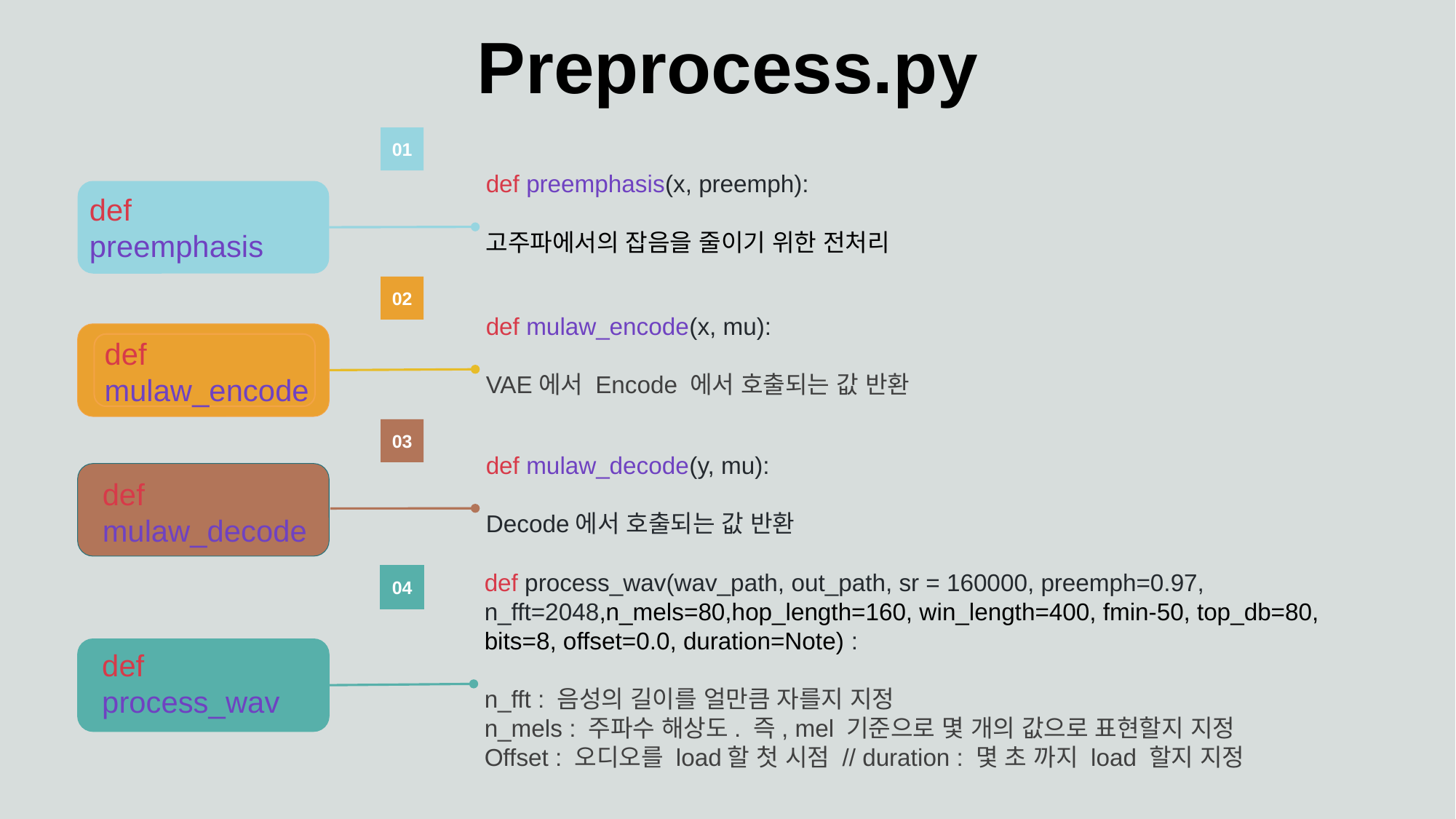

# Preprocess.py
01
def preemphasis(x, preemph):

고주파에서의 잡음을 줄이기 위한 전처리

def
preemphasis
02
def mulaw_encode(x, mu):

VAE에서 Encode 에서 호출되는 값 반환

def
mulaw_encode
03
def mulaw_decode(y, mu):

Decode에서 호출되는 값 반환

def
mulaw_decode
def process_wav(wav_path, out_path, sr = 160000, preemph=0.97, n_fft=2048,n_mels=80,hop_length=160, win_length=400, fmin-50, top_db=80, bits=8, offset=0.0, duration=Note) :

n_fft : 음성의 길이를 얼만큼 자를지 지정
n_mels : 주파수 해상도. 즉, mel 기준으로 몇 개의 값으로 표현할지 지정
Offset : 오디오를 load할 첫 시점 // duration : 몇 초 까지 load 할지 지정

04

def
process_wav